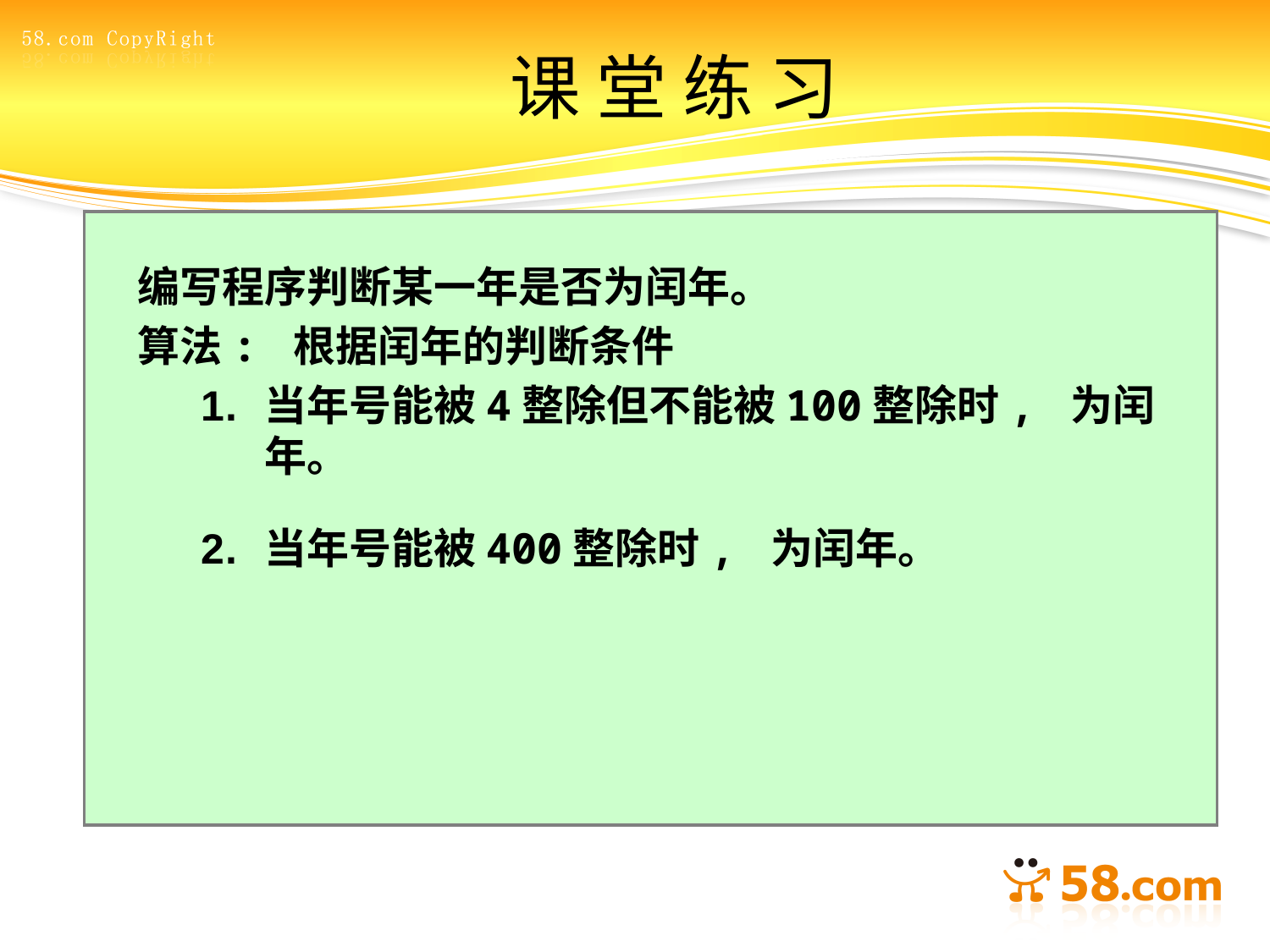

# 课 堂 练 习

编写程序判断某一年是否为闰年。
算法: 根据闰年的判断条件
当年号能被4整除但不能被100整除时, 为闰年。
当年号能被400整除时, 为闰年。